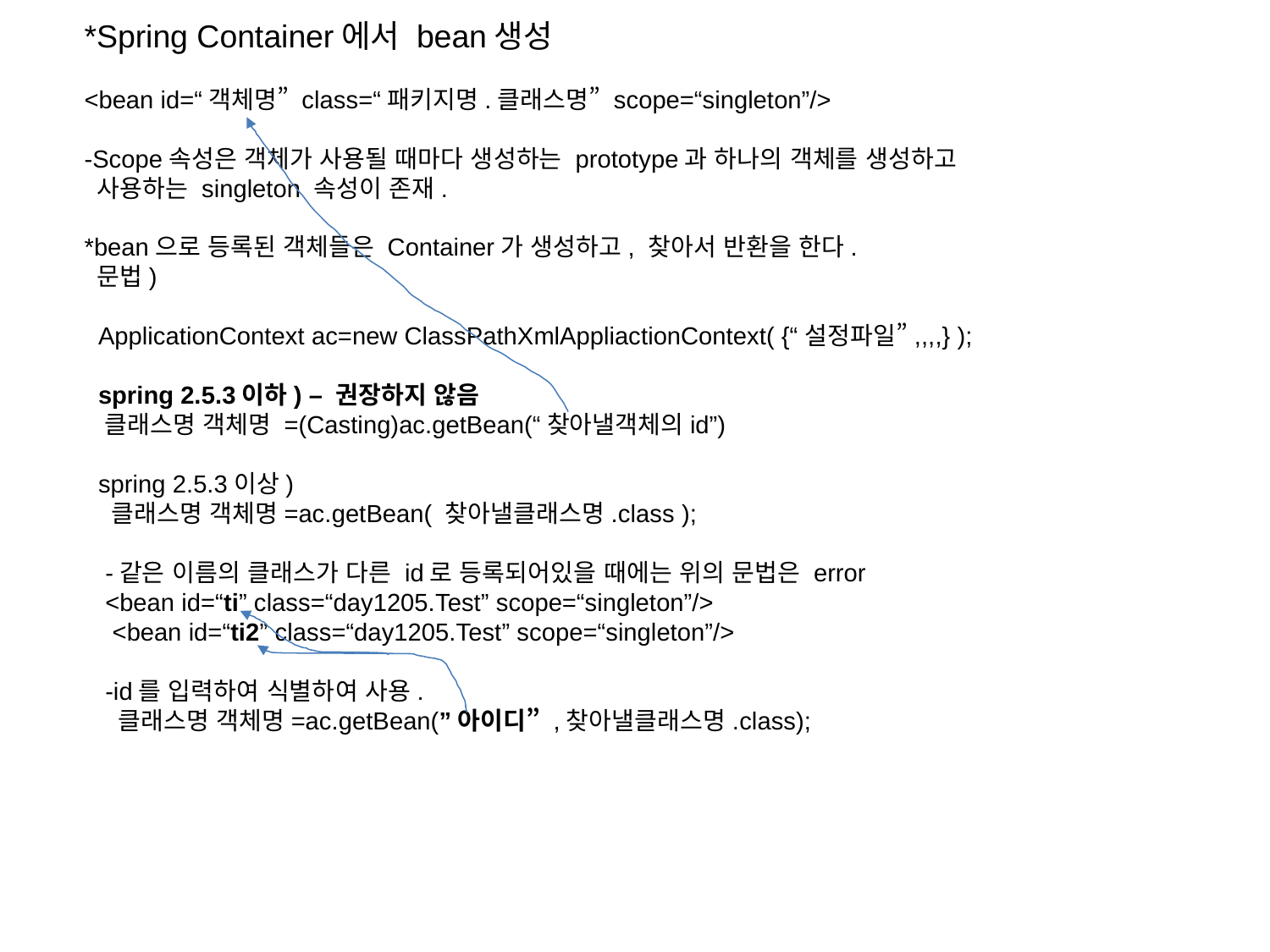

*Spring Container에서 bean생성

<bean id=“객체명” class=“패키지명.클래스명” scope=“singleton”/>

-Scope속성은 객체가 사용될 때마다 생성하는 prototype과 하나의 객체를 생성하고
 사용하는 singleton 속성이 존재.

*bean으로 등록된 객체들은 Container가 생성하고, 찾아서 반환을 한다.
 문법)

  ApplicationContext ac=new ClassPathXmlAppliactionContext( {“설정파일”,,,,} );

  spring 2.5.3이하) – 권장하지 않음
  클래스명 객체명 =(Casting)ac.getBean(“찾아낼객체의id”)

  spring 2.5.3이상)
   클래스명 객체명=ac.getBean( 찾아낼클래스명.class );

   -같은 이름의 클래스가 다른 id로 등록되어있을 때에는 위의 문법은 error
   <bean id=“ti” class=“day1205.Test” scope=“singleton”/>
    <bean id=“ti2” class=“day1205.Test” scope=“singleton”/>

   -id를 입력하여 식별하여 사용.
    클래스명 객체명=ac.getBean(”아이디” ,찾아낼클래스명.class);